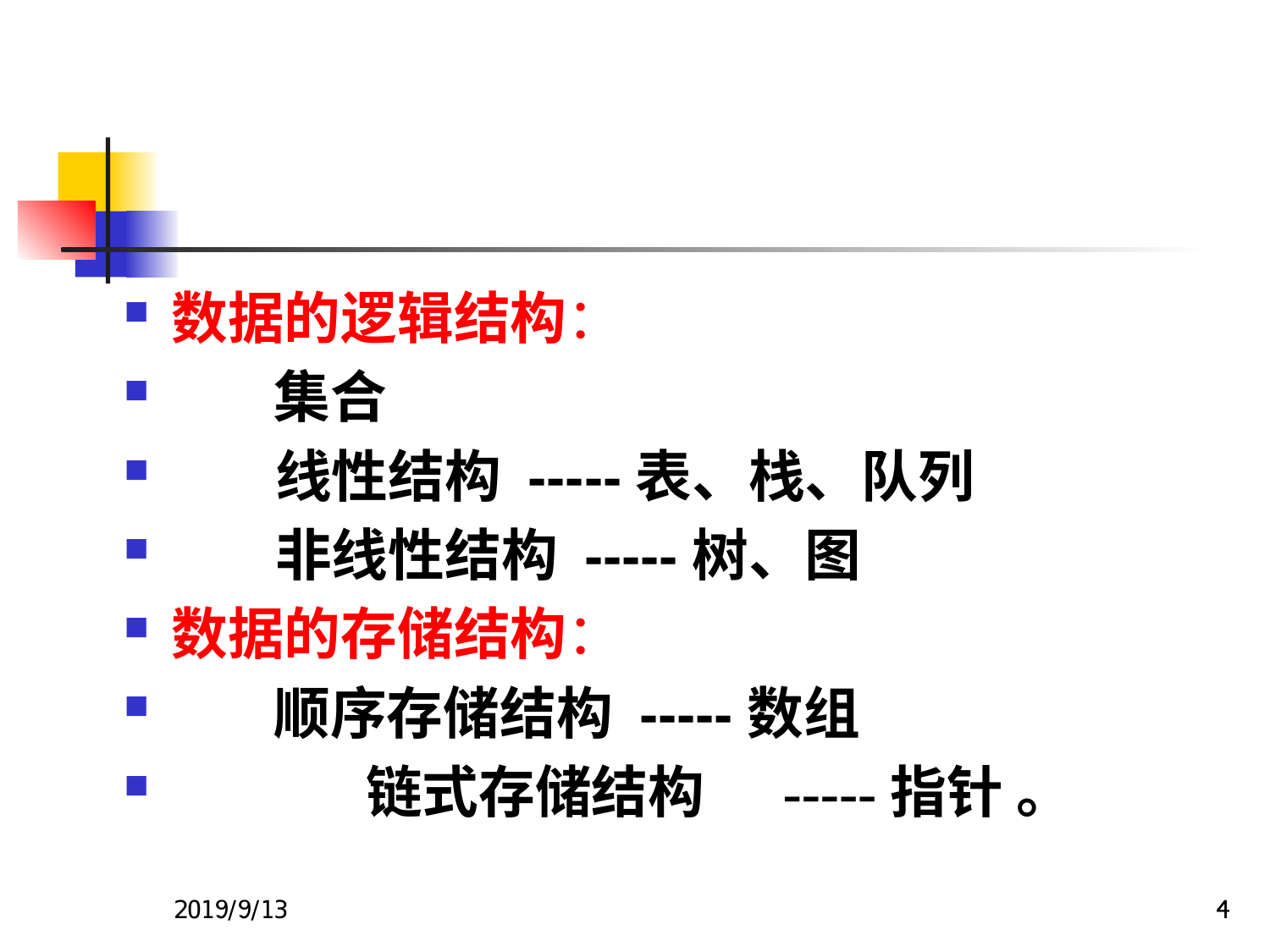

#
数据的逻辑结构：
       集合
       线性结构 -----表、栈、队列
       非线性结构 -----树、图
数据的存储结构：
       顺序存储结构 -----数组
              链式存储结构     -----指针 。
2019/9/13
4